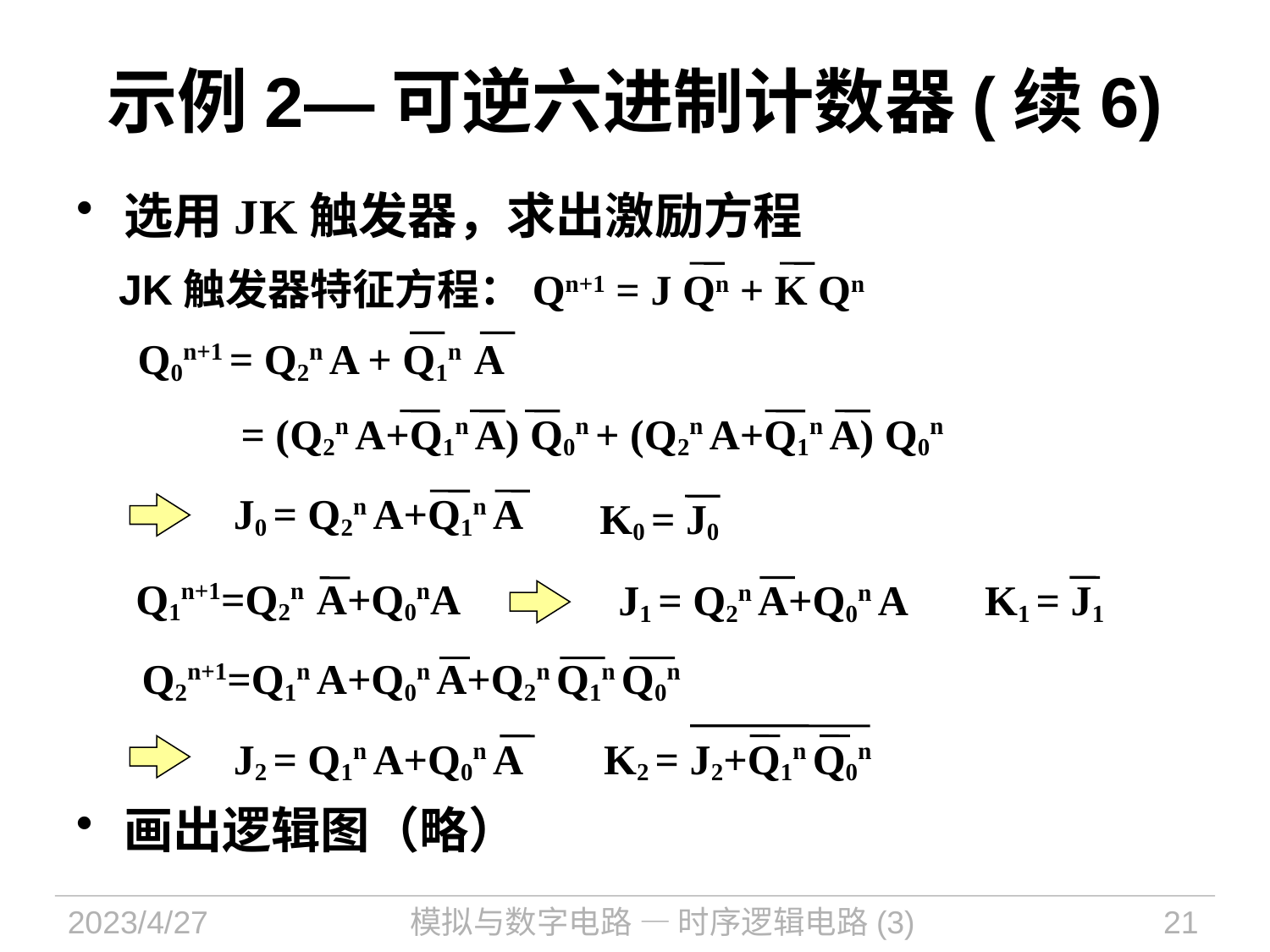

# 示例2—可逆六进制计数器(续6)
选用JK触发器，求出激励方程
JK触发器特征方程：
Qn+1 = J Qn + K Qn

Q0n+1 = Q2n A + Q1n  A

= (Q2n A+Q1n A) Q0n + (Q2n A+Q1n A) Q0n

J0 = Q2n A+Q1n A

K0 = J0

Q1n+1=Q2n  A+Q0nA

J1 = Q2n A+Q0n A
K1 = J1

Q2n+1=Q1n A+Q0n A+Q2n Q1n Q0n

J2 = Q1n A+Q0n A
K2 = J2+Q1n Q0n

画出逻辑图（略）
2023/4/27
模拟与数字电路 — 时序逻辑电路(3)
21